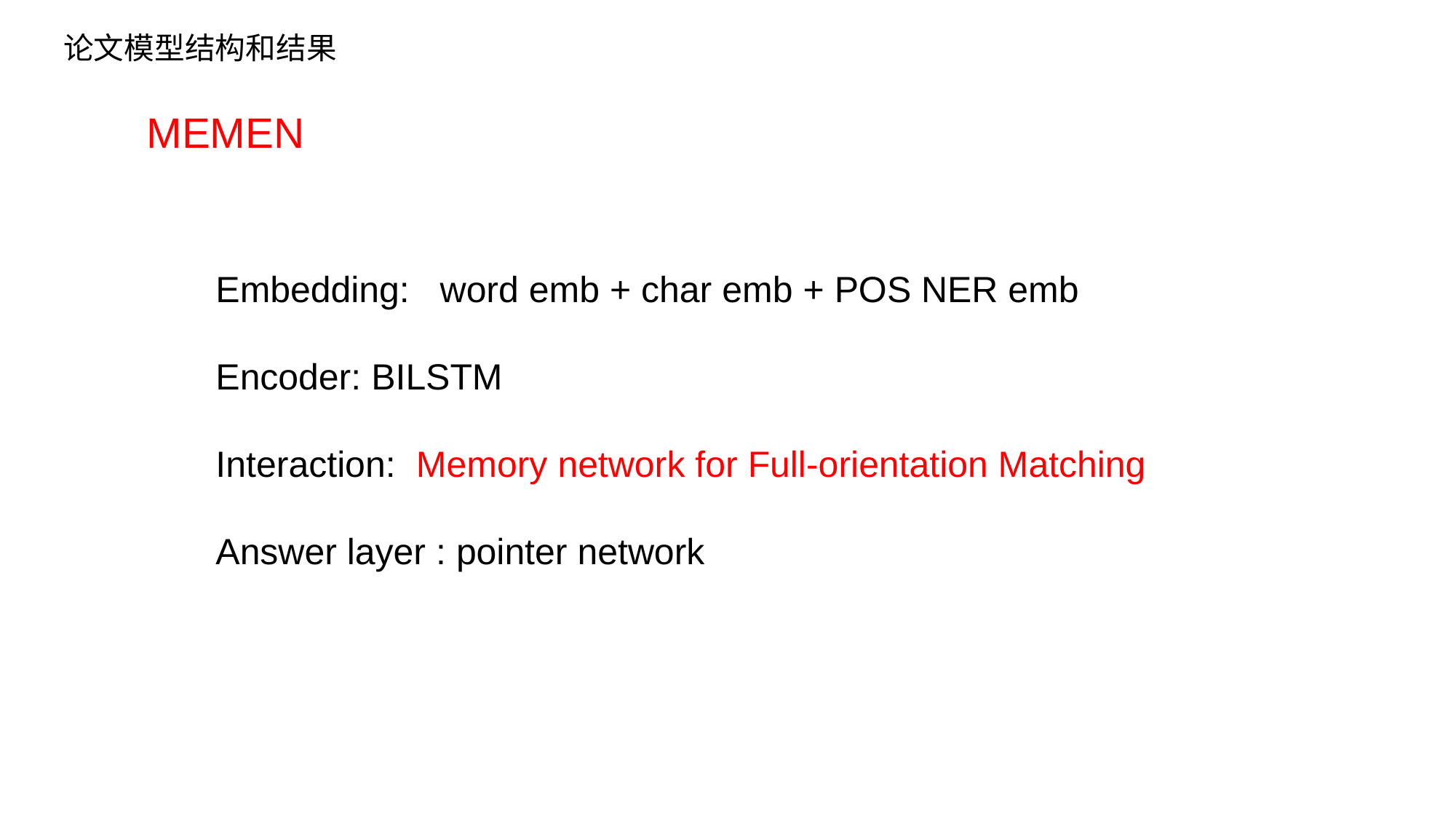

论文模型结构和结果
MEMEN
Embedding:   word emb + char emb + POS NER emb

Encoder: BILSTM

Interaction:  Memory network for Full-orientation Matching

Answer layer : pointer network